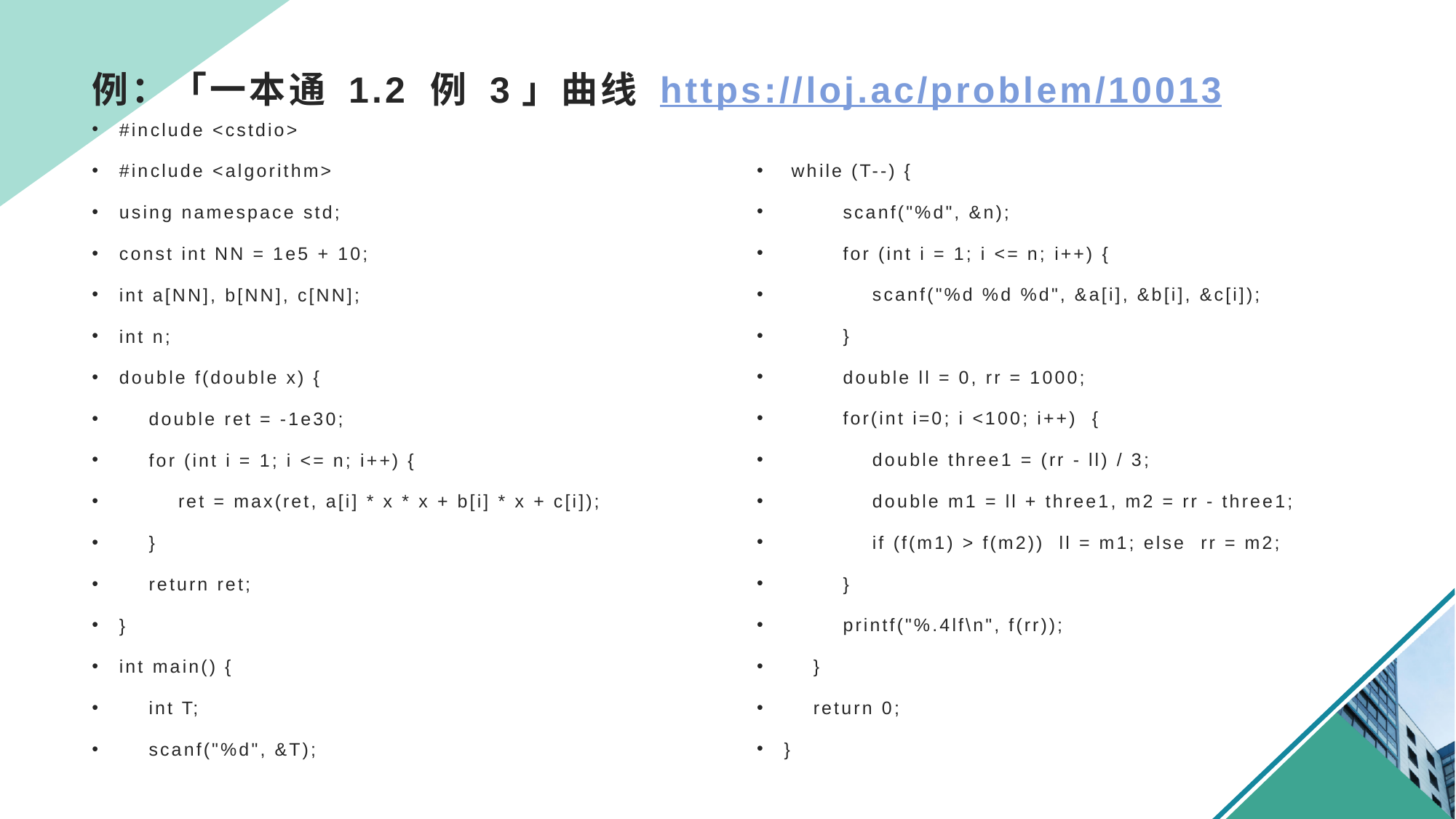

# 例：「一本通 1.2 例 3」曲线 https://loj.ac/problem/10013
#include <cstdio>
#include <algorithm>
using namespace std;
const int NN = 1e5 + 10;
int a[NN], b[NN], c[NN];
int n;
double f(double x) {
    double ret = -1e30;
    for (int i = 1; i <= n; i++) {
        ret = max(ret, a[i] * x * x + b[i] * x + c[i]);
    }
    return ret;
}
int main() {
    int T;
    scanf("%d", &T);
 while (T--) {
        scanf("%d", &n);
        for (int i = 1; i <= n; i++) {
            scanf("%d %d %d", &a[i], &b[i], &c[i]);
        }
        double ll = 0, rr = 1000;
        for(int i=0; i <100; i++)  {
            double three1 = (rr - ll) / 3;
            double m1 = ll + three1, m2 = rr - three1;
            if (f(m1) > f(m2))  ll = m1; else  rr = m2;
        }
        printf("%.4lf\n", f(rr));
    }
    return 0;
}